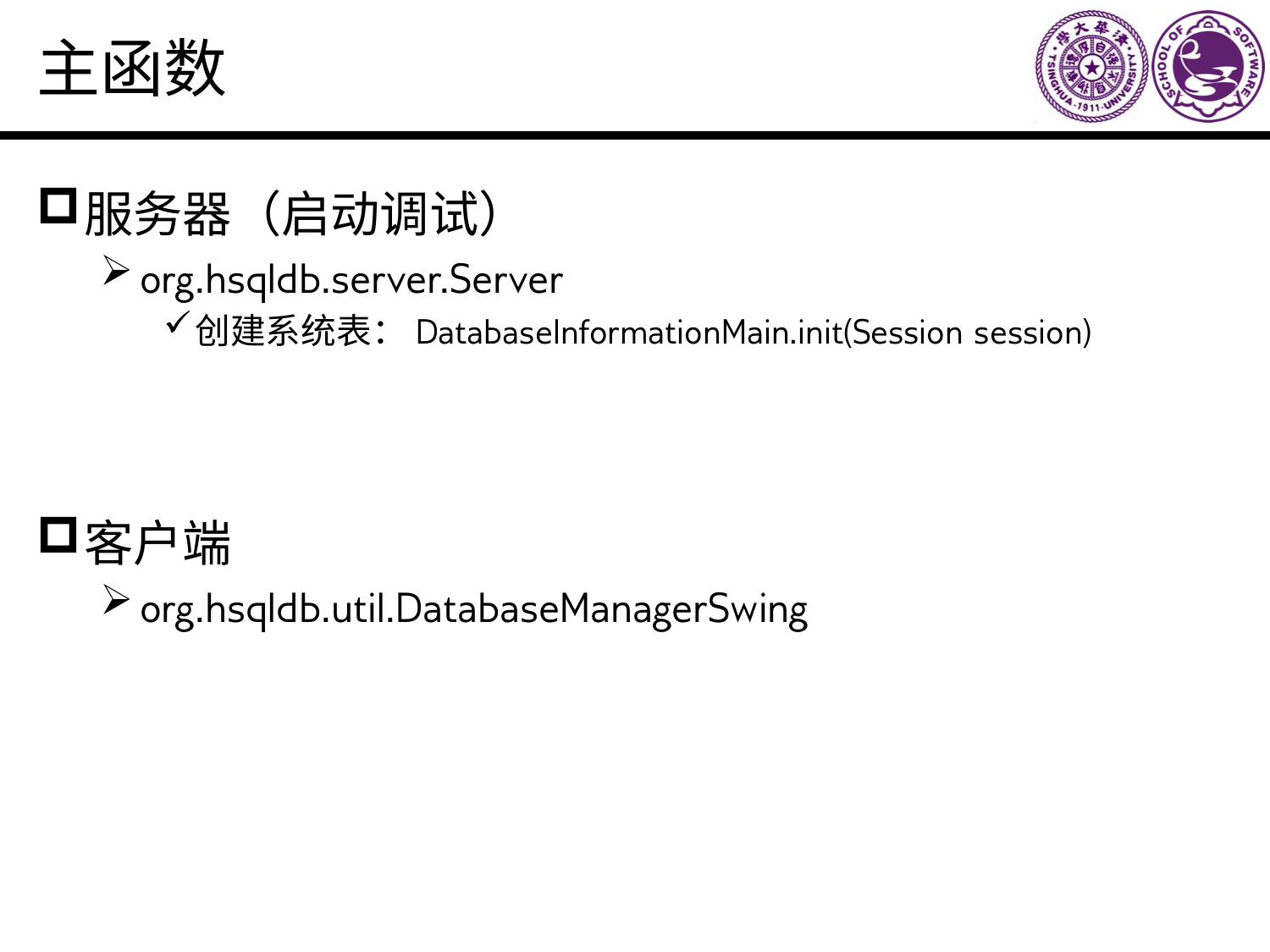

# 主函数
服务器（启动调试）
org.hsqldb.server.Server
创建系统表：DatabaseInformationMain.init(Session session)

客户端
org.hsqldb.util.DatabaseManagerSwing